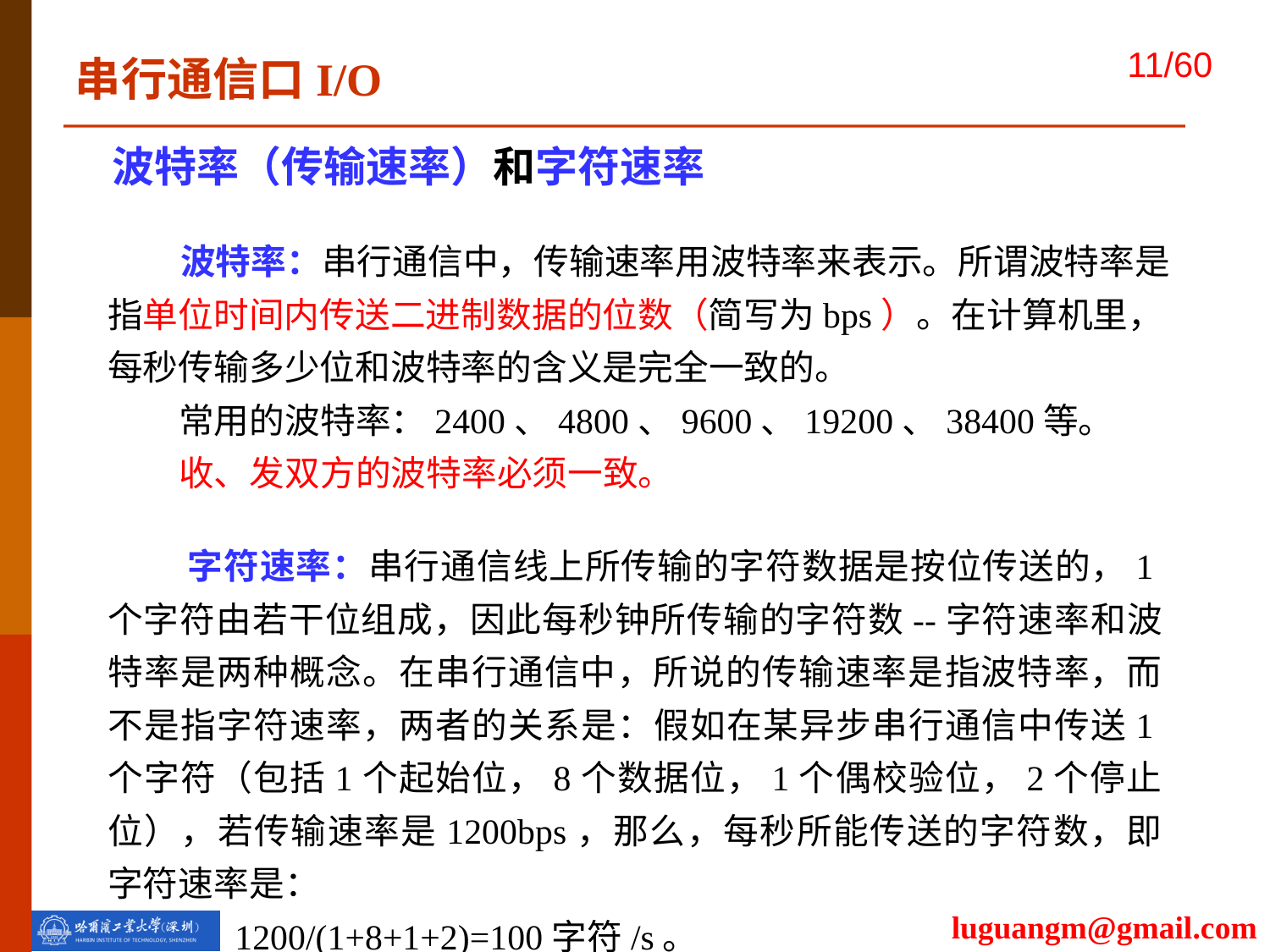

串行通信口I/O
波特率（传输速率）和字符速率
        波特率：串行通信中，传输速率用波特率来表示。所谓波特率是指单位时间内传送二进制数据的位数（简写为bps）。在计算机里，每秒传输多少位和波特率的含义是完全一致的。
        常用的波特率：2400、4800、9600、19200、38400等。
        收、发双方的波特率必须一致。
        字符速率：串行通信线上所传输的字符数据是按位传送的，1个字符由若干位组成，因此每秒钟所传输的字符数--字符速率和波特率是两种概念。在串行通信中，所说的传输速率是指波特率，而不是指字符速率，两者的关系是：假如在某异步串行通信中传送1个字符（包括1个起始位，8个数据位，1个偶校验位，2个停止位），若传输速率是1200bps，那么，每秒所能传送的字符数，即字符速率是：
	1200/(1+8+1+2)=100字符/s。